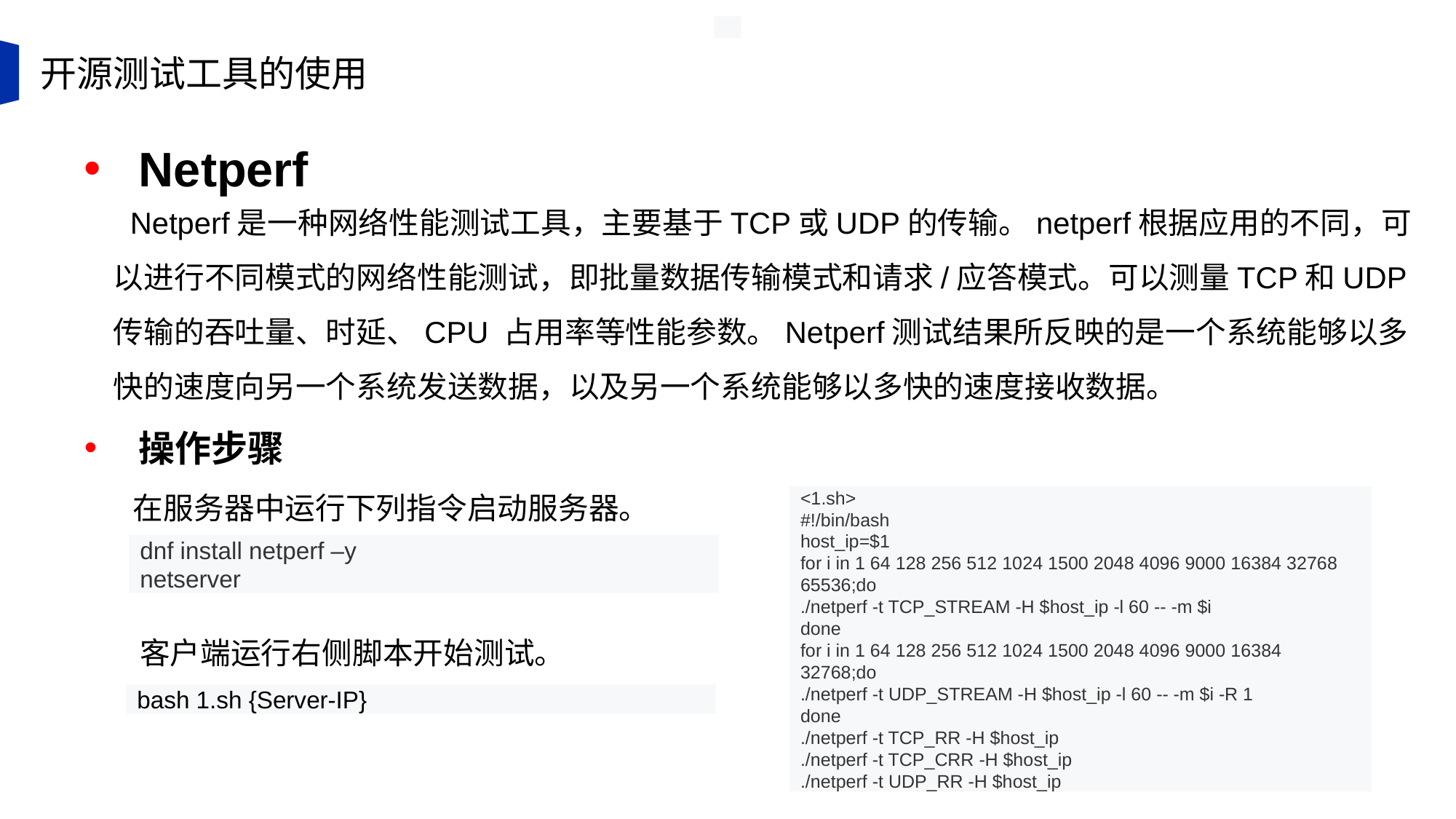

开源测试工具的使用

Netperf
  Netperf是一种网络性能测试工具，主要基于TCP或UDP的传输。netperf根据应用的不同，可以进行不同模式的网络性能测试，即批量数据传输模式和请求/应答模式。可以测量TCP和UDP传输的吞吐量、时延、CPU 占用率等性能参数。Netperf测试结果所反映的是一个系统能够以多快的速度向另一个系统发送数据，以及另一个系统能够以多快的速度接收数据。
操作步骤
在服务器中运行下列指令启动服务器。
<1.sh>
#!/bin/bash
host_ip=$1
for i in 1 64 128 256 512 1024 1500 2048 4096 9000 16384 32768 65536;do
./netperf -t TCP_STREAM -H $host_ip -l 60 -- -m $i
done
for i in 1 64 128 256 512 1024 1500 2048 4096 9000 16384 32768;do
./netperf -t UDP_STREAM -H $host_ip -l 60 -- -m $i -R 1
done
./netperf -t TCP_RR -H $host_ip
./netperf -t TCP_CRR -H $host_ip
./netperf -t UDP_RR -H $host_ip
dnf install netperf –y
netserver
客户端运行右侧脚本开始测试。

bash 1.sh {Server-IP}